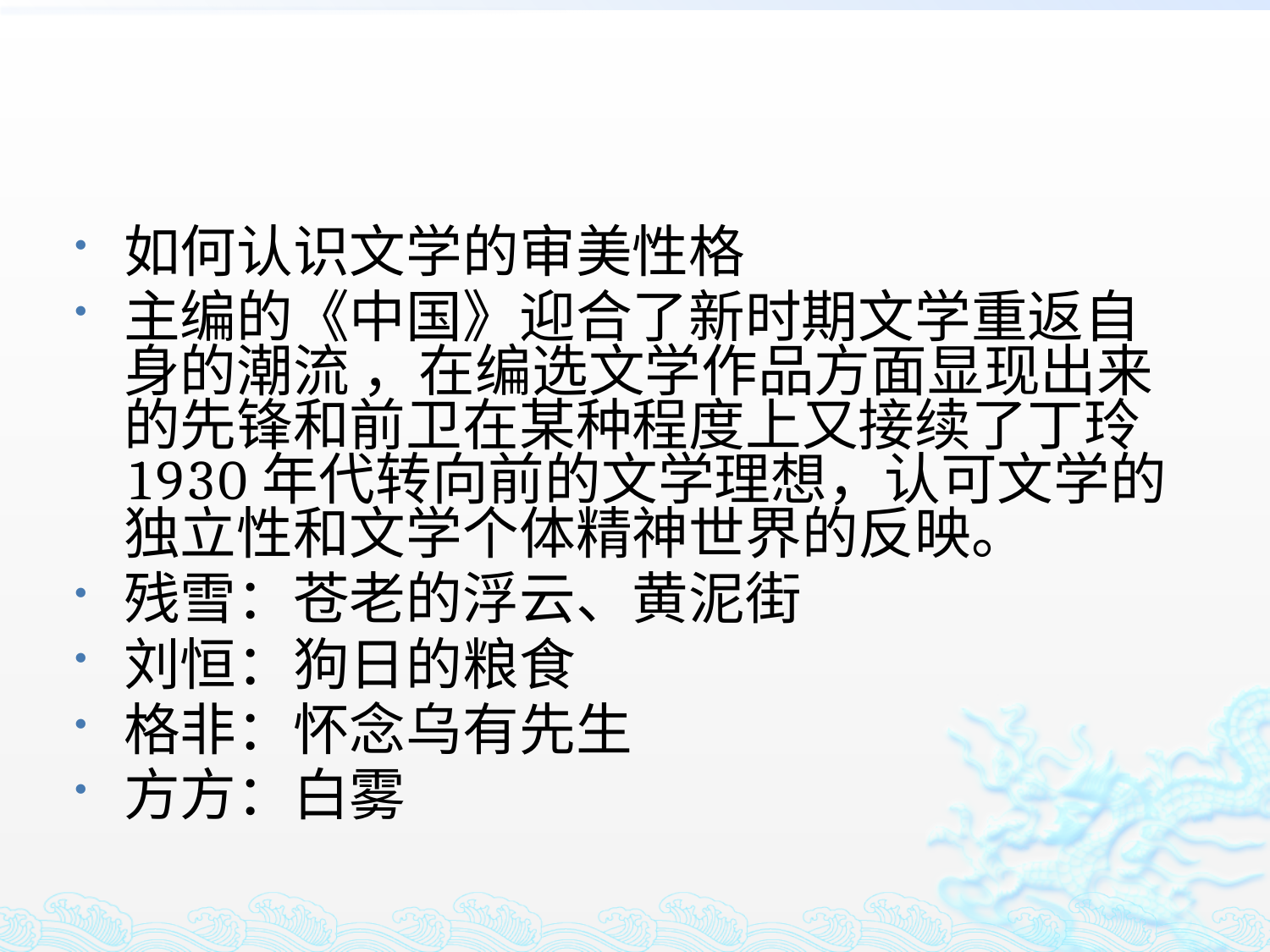

#
如何认识文学的审美性格
主编的《中国》迎合了新时期文学重返自身的潮流 ，在编选文学作品方面显现出来的先锋和前卫在某种程度上又接续了丁玲1930年代转向前的文学理想，认可文学的独立性和文学个体精神世界的反映。
残雪：苍老的浮云、黄泥街
刘恒：狗日的粮食
格非：怀念乌有先生
方方：白雾